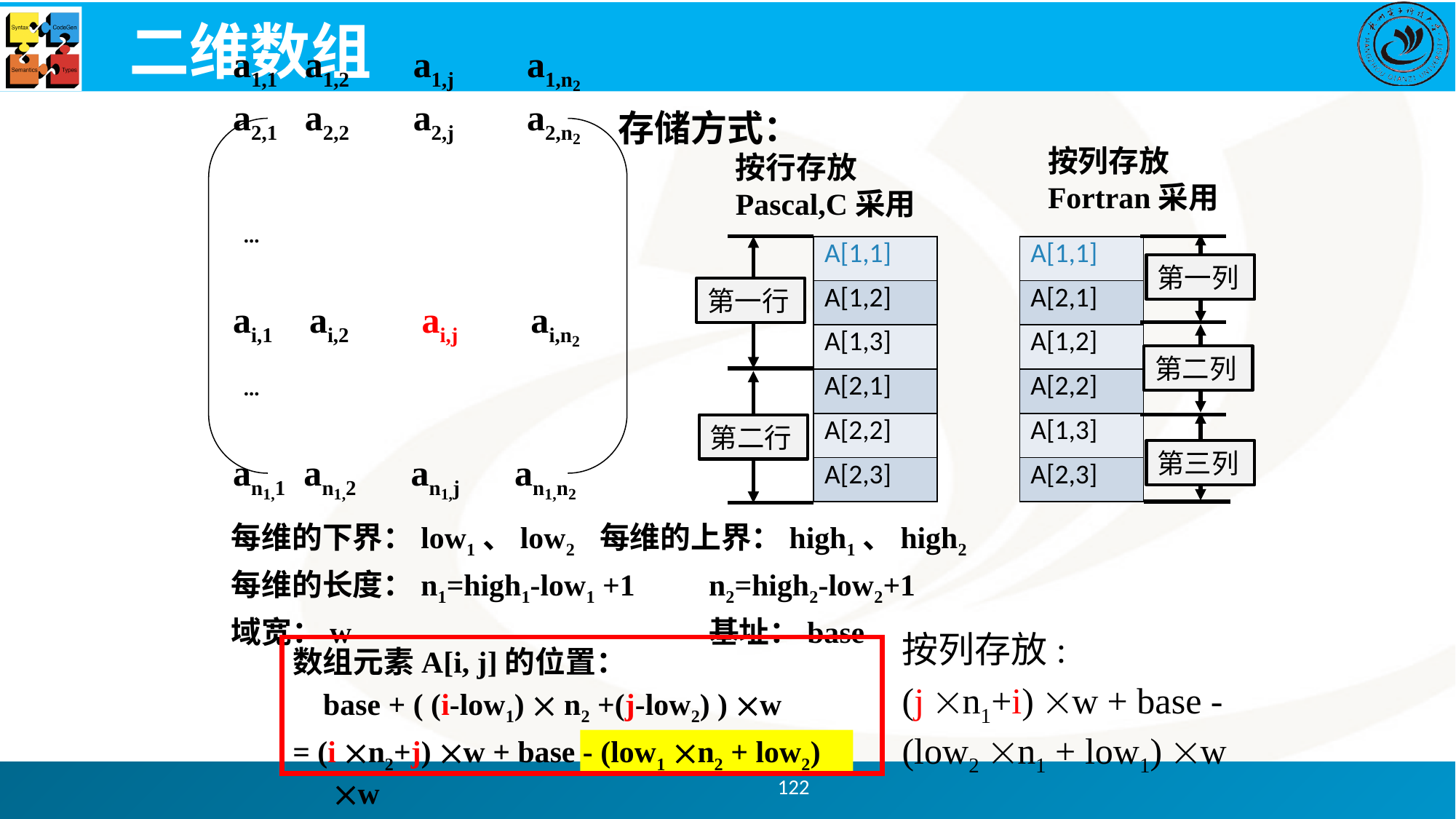

# 二维数组
存储方式：
a1,1   a1,2       a1,j        a1,n2
a2,1   a2,2       a2,j        a2,n2

  ...

ai,1    ai,2        ai,j        ai,n2
  ...

an1,1  an1,2      an1,j      an1,n2

按列存放
Fortran采用
按行存放
Pascal,C采用
| A[1,1] |
| --- |
| A[1,2] |
| A[1,3] |
| A[2,1] |
| A[2,2] |
| A[2,3] |
| A[1,1] |
| --- |
| A[2,1] |
| A[1,2] |
| A[2,2] |
| A[1,3] |
| A[2,3] |
第一列
第一行
第二列
第二行
第三列
每维的下界：low1、low2 	每维的上界：high1、high2
每维的长度：n1=high1-low1 +1	n2=high2-low2+1
域宽：w    			基址：base
按列存放:
(j ×n1+i) ×w + base - (low2 ×n1 + low1) ×w
数组元素A[i, j]的位置：
    base + ( (i-low1) × n2 +(j-low2) ) ×w
= (i ×n2+j) ×w + base - (low1 ×n2 + low2) ×w

122